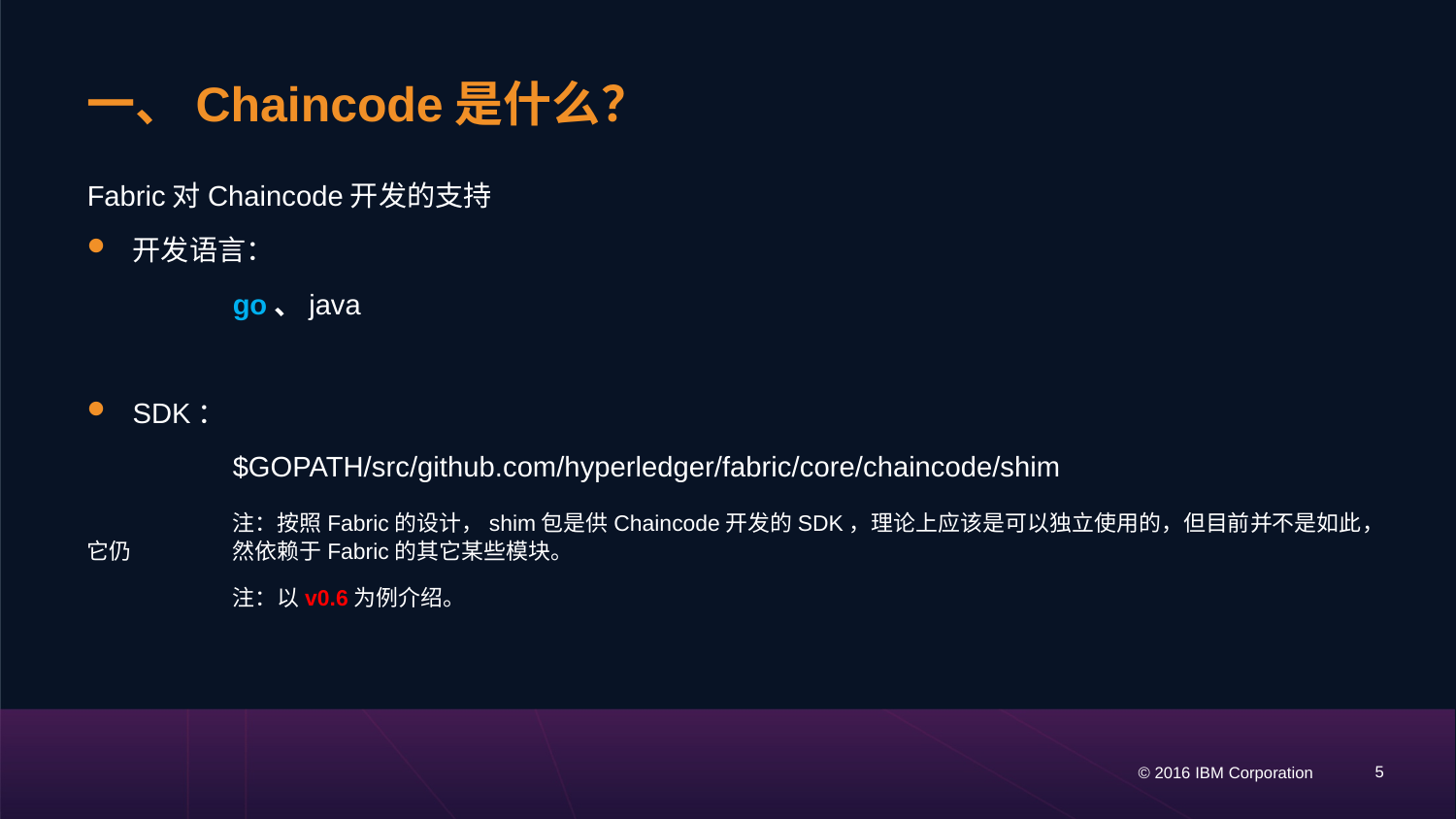

# 一、Chaincode是什么？
Fabric对Chaincode开发的支持
开发语言：
	go、java

SDK：
	$GOPATH/src/github.com/hyperledger/fabric/core/chaincode/shim
	注：按照Fabric的设计，shim包是供Chaincode开发的SDK，理论上应该是可以独立使用的，但目前并不是如此，它仍	然依赖于Fabric的其它某些模块。
	注：以v0.6为例介绍。